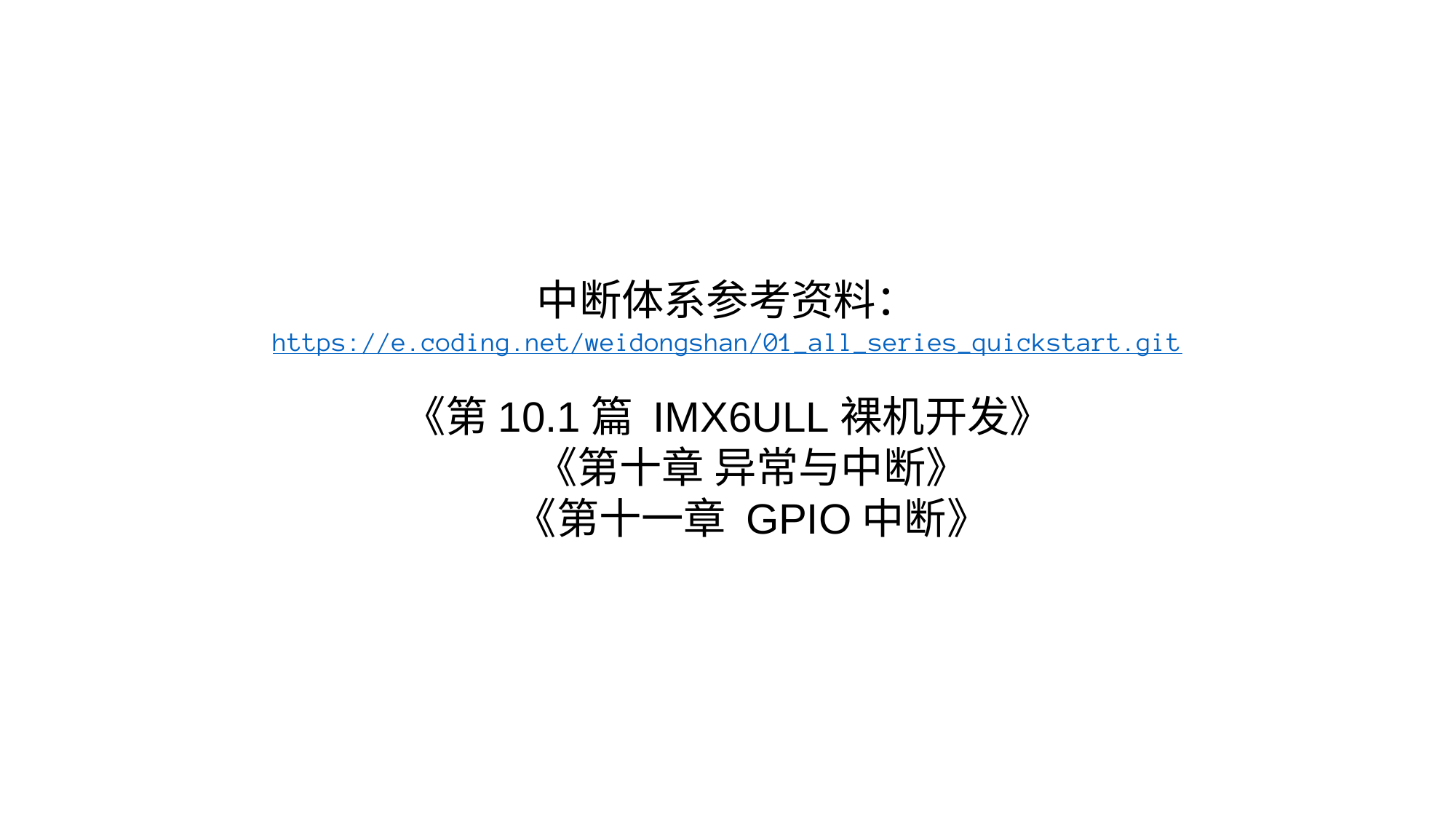

中断体系参考资料：
https://e.coding.net/weidongshan/01_all_series_quickstart.git

《第10.1篇 IMX6ULL裸机开发》
    《第十章 异常与中断》
    《第十一章 GPIO中断》